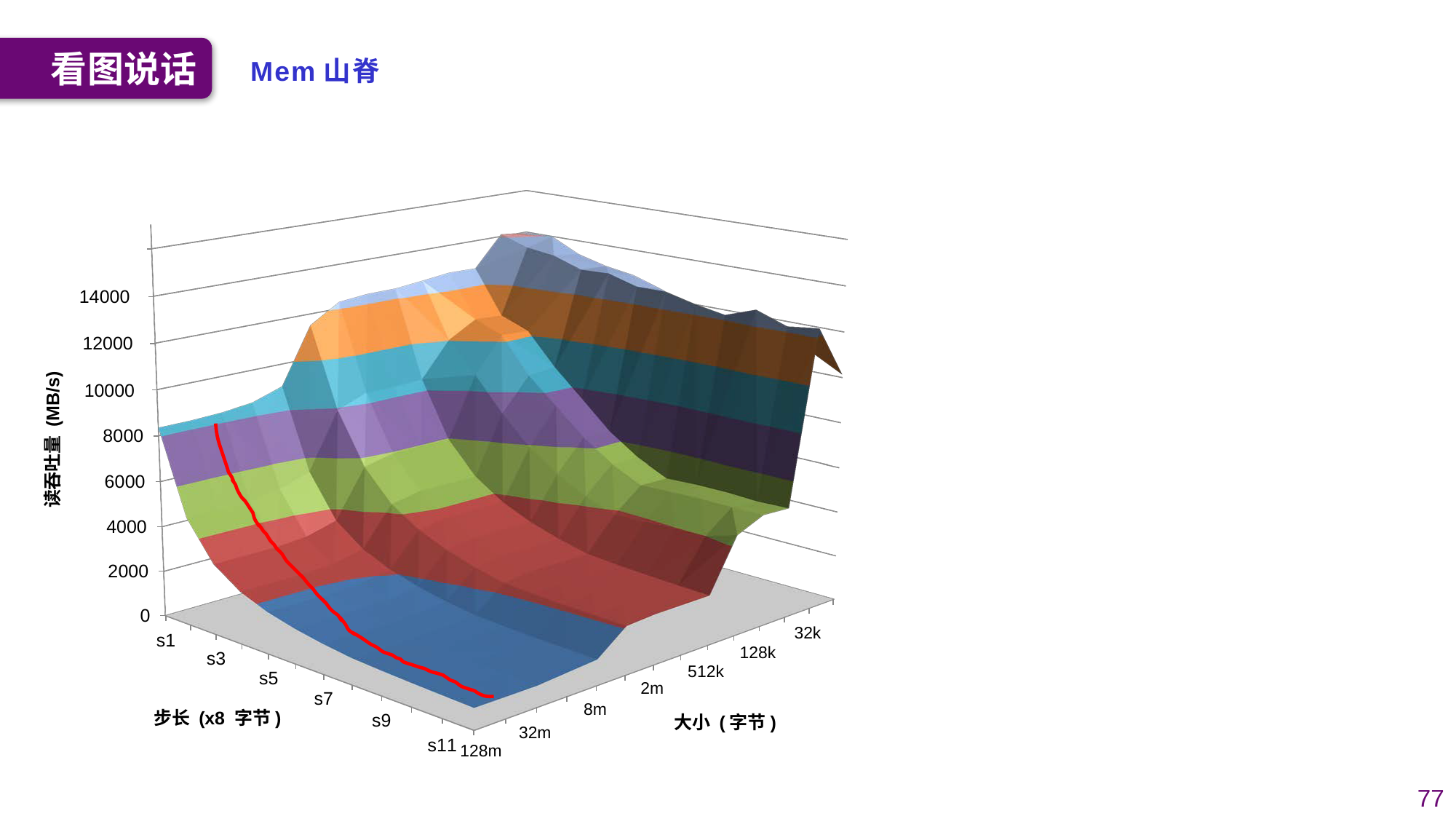

看图说话
Mem山脊

14000

读吞吐量 (MB/s)
12000

10000

8000

6000

4000

2000

0

32k

s1

128k

s3

512k

s5

2m

s7

8m
步长 (x8 字节)

s9
大小 (字节)

32m

s11
128m

77